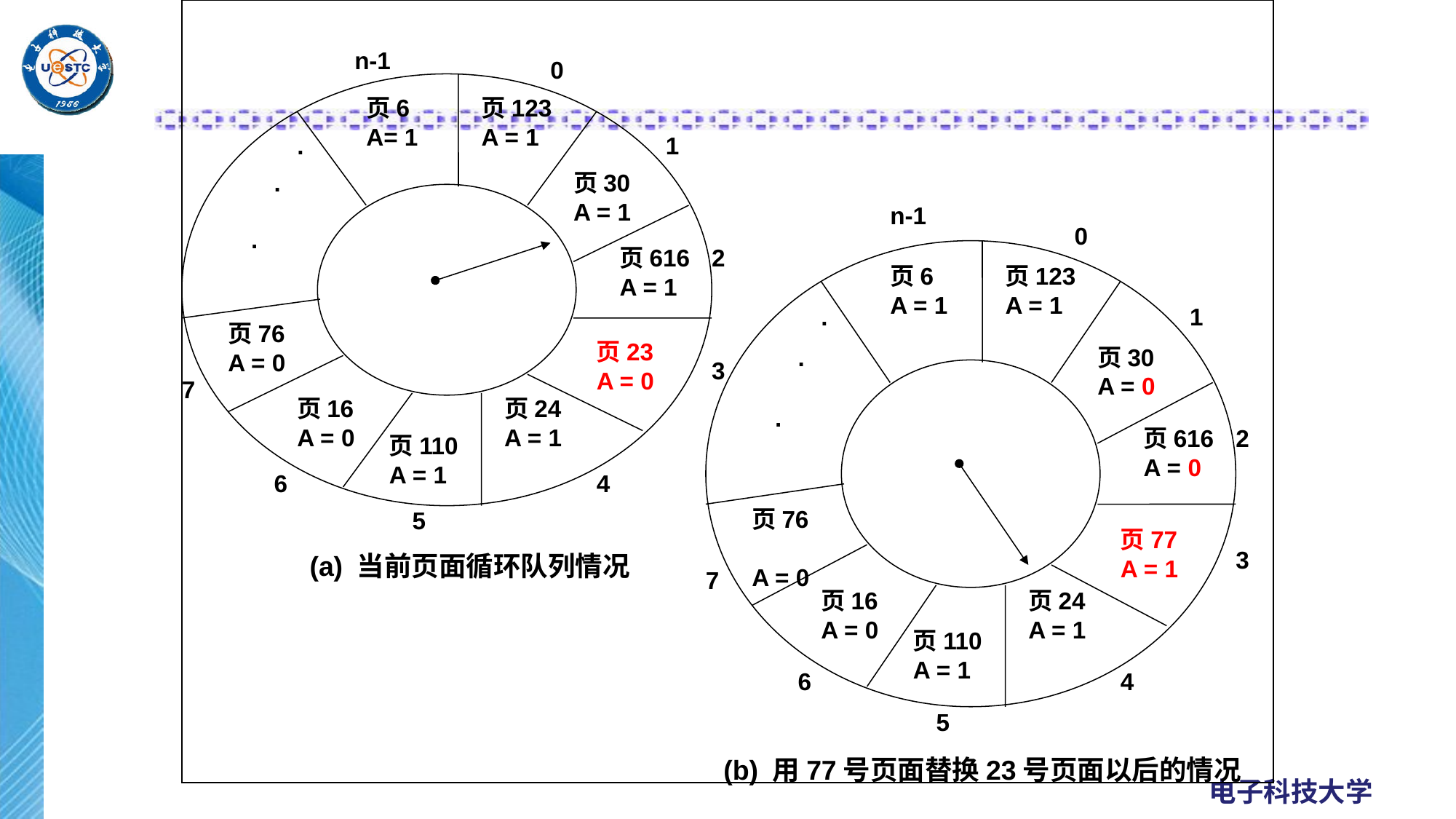

n-1
0
1
2
3
7
6
4
5

页6
A= 1
页123
A = 1
.
.
.
页30
A = 1
页616
A = 1
页76
A = 0
页23
A = 0
页16
A = 0
页24
A = 1
页110
A = 1

(a) 当前页面循环队列情况
n-1
0
1
2
3
7
6
4
5

页6
A = 1
页123
A = 1
.
.
.
页30
A = 0
页616
A = 0
页76
A = 0
页77
A = 1
页16
A = 0
页24
A = 1
页110
A = 1

(b) 用77号页面替换23号页面以后的情况